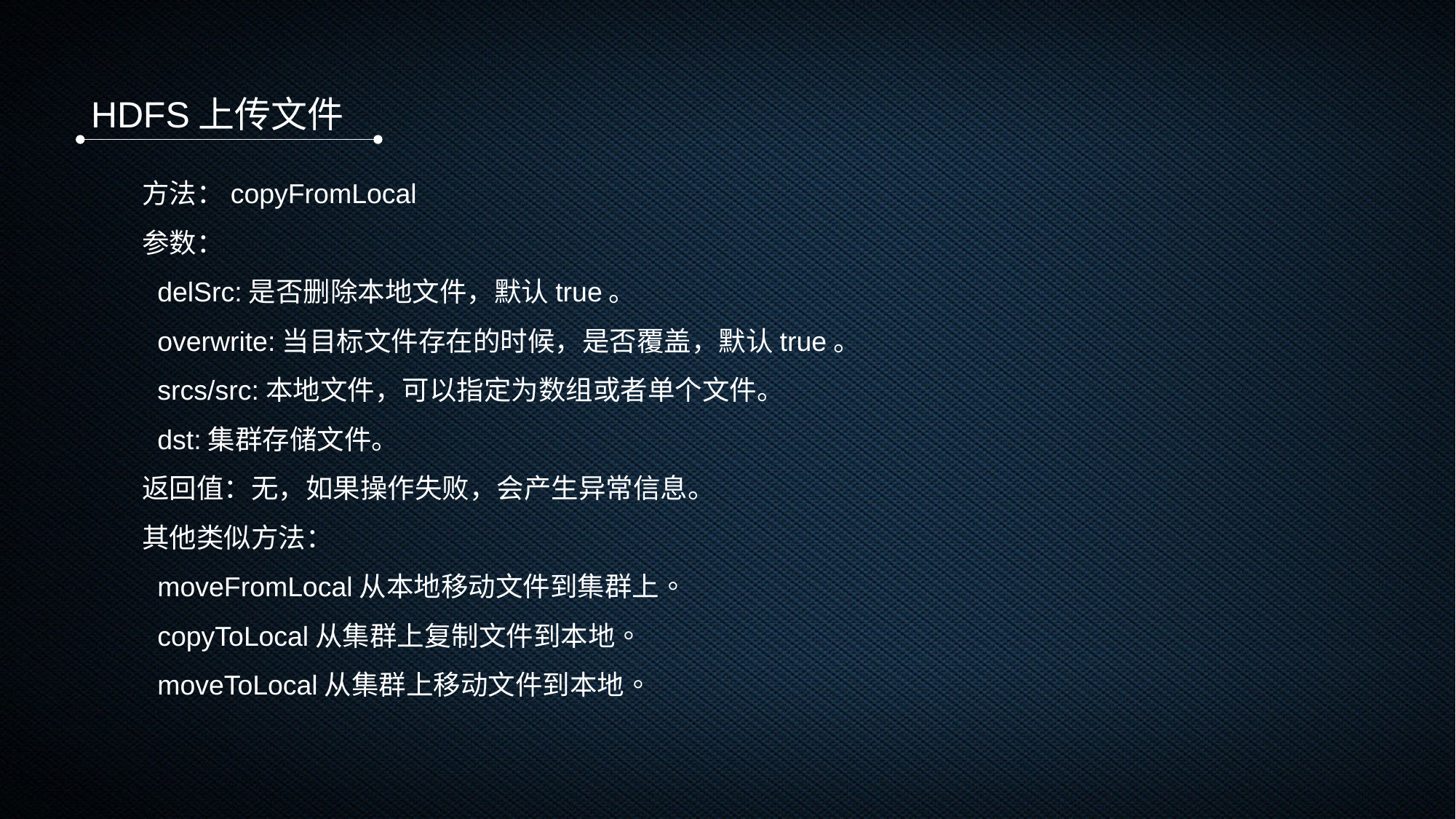

HDFS上传文件
方法：copyFromLocal
参数：
  delSrc:是否删除本地文件，默认true。
  overwrite:当目标文件存在的时候，是否覆盖，默认true。
  srcs/src:本地文件，可以指定为数组或者单个文件。
  dst:集群存储文件。
返回值：无，如果操作失败，会产生异常信息。
其他类似方法：
  moveFromLocal从本地移动文件到集群上。
  copyToLocal从集群上复制文件到本地。
  moveToLocal从集群上移动文件到本地。